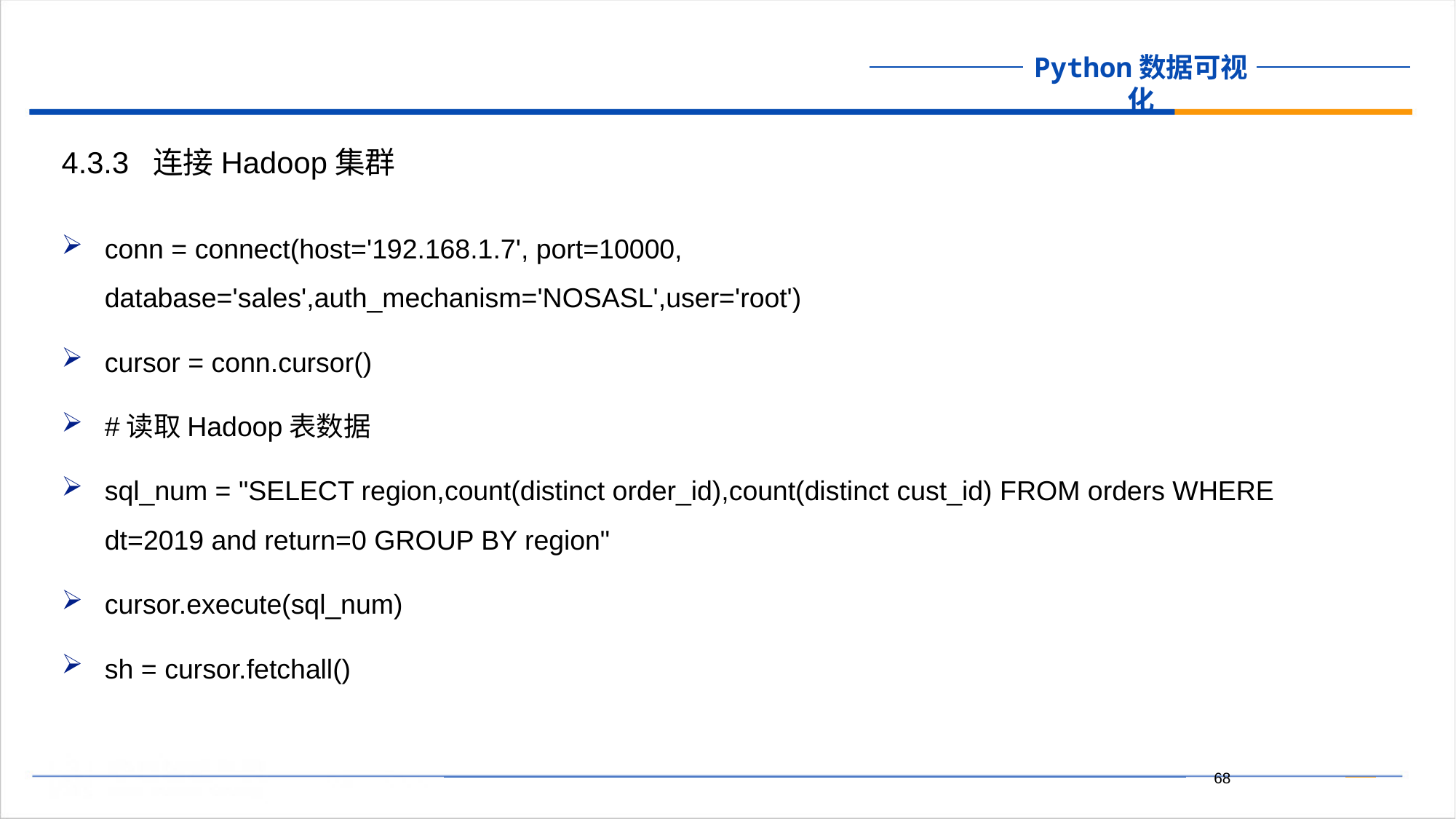

4.3.3  连接Hadoop集群
conn = connect(host='192.168.1.7', port=10000, database='sales',auth_mechanism='NOSASL',user='root')
cursor = conn.cursor()
#读取Hadoop表数据
sql_num = "SELECT region,count(distinct order_id),count(distinct cust_id) FROM orders WHERE dt=2019 and return=0 GROUP BY region"
cursor.execute(sql_num)
sh = cursor.fetchall()